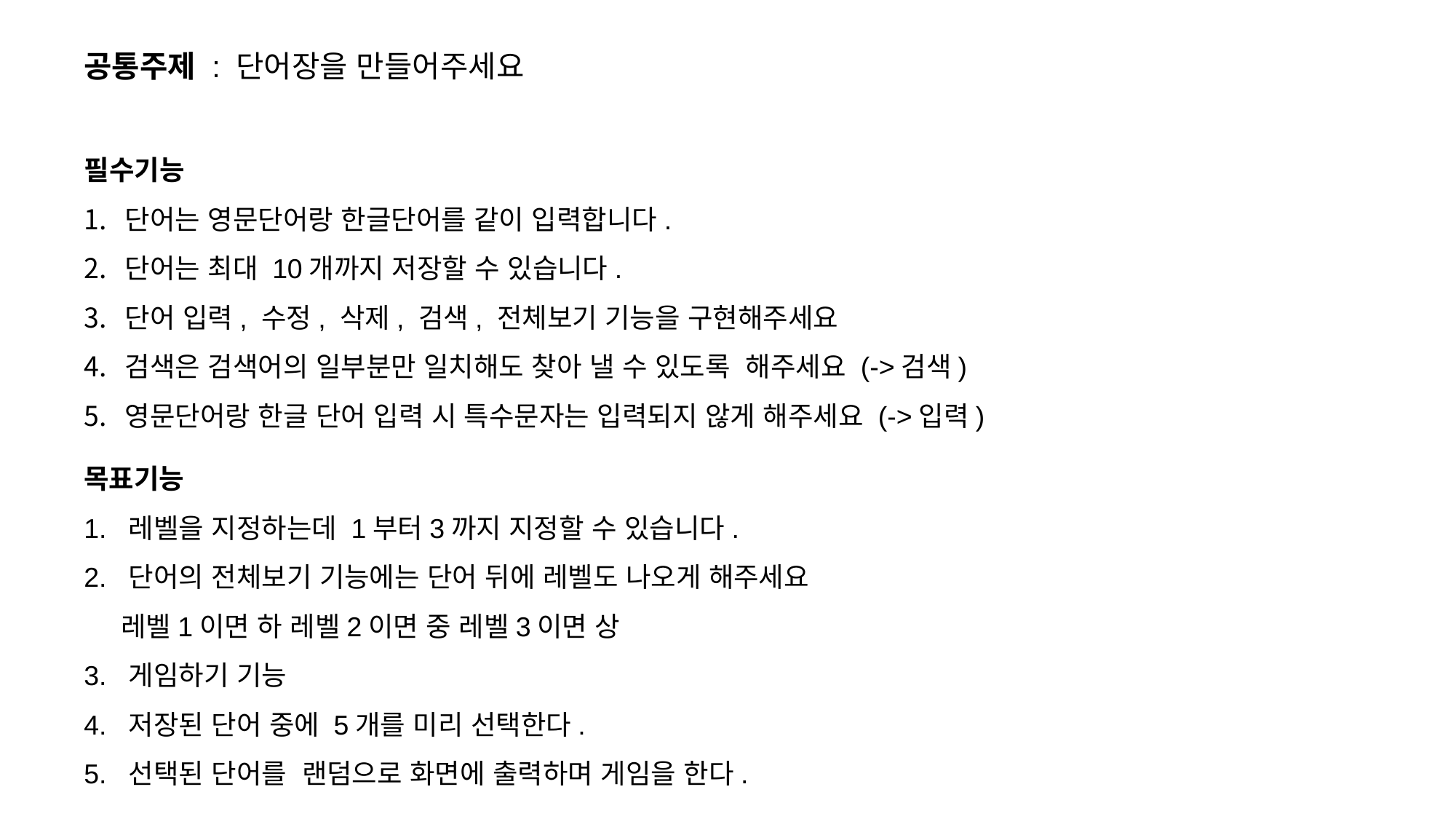

공통주제 : 단어장을 만들어주세요
필수기능
단어는 영문단어랑 한글단어를 같이 입력합니다.
단어는 최대 10개까지 저장할 수 있습니다.
단어 입력, 수정, 삭제, 검색, 전체보기 기능을 구현해주세요
검색은 검색어의 일부분만 일치해도 찾아 낼 수 있도록  해주세요 (->검색)
영문단어랑 한글 단어 입력 시 특수문자는 입력되지 않게 해주세요 (->입력)
목표기능
1.  레벨을 지정하는데 1부터3까지 지정할 수 있습니다.
2.  단어의 전체보기 기능에는 단어 뒤에 레벨도 나오게 해주세요
    레벨1이면 하 레벨2이면 중 레벨3이면 상
3.  게임하기 기능
4.  저장된 단어 중에 5개를 미리 선택한다.
5.  선택된 단어를  랜덤으로 화면에 출력하며 게임을 한다.